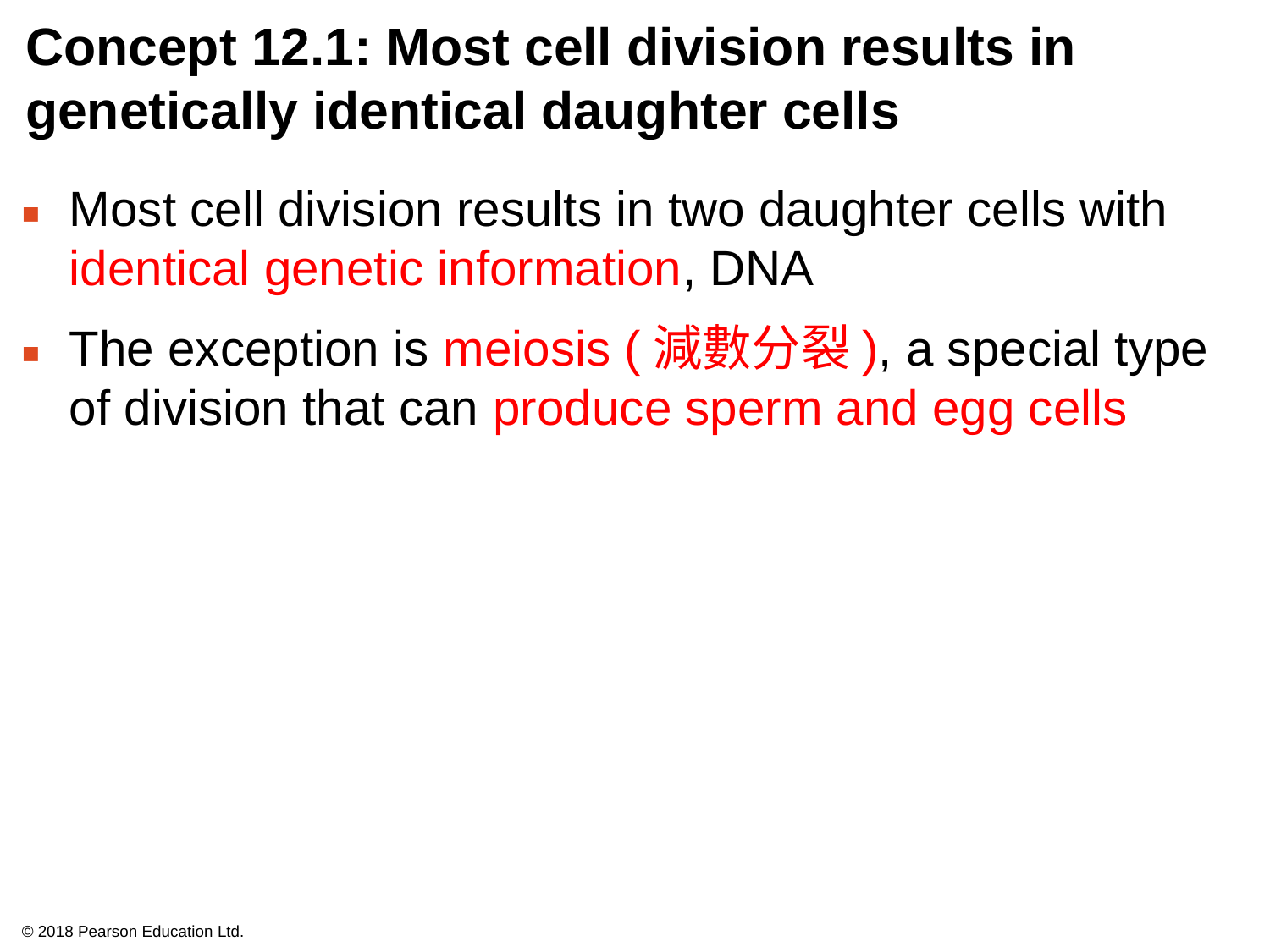

# Concept 12.1: Most cell division results in genetically identical daughter cells
Most cell division results in two daughter cells with identical genetic information, DNA
The exception is meiosis (減數分裂), a special type of division that can produce sperm and egg cells
© 2018 Pearson Education Ltd.